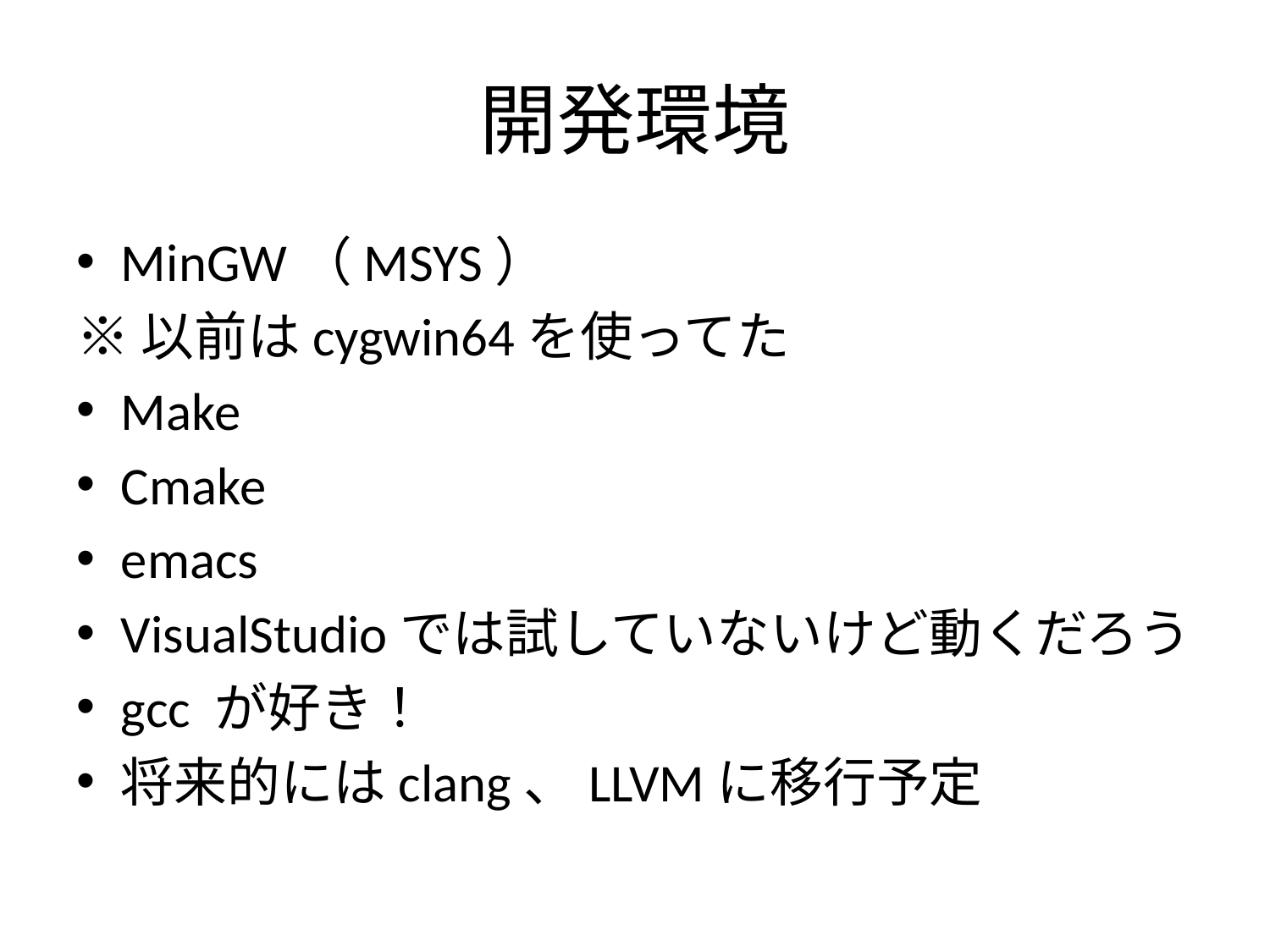

# 開発環境
MinGW（MSYS）
※以前はcygwin64を使ってた
Make
Cmake
emacs
VisualStudioでは試していないけど動くだろう
gcc が好き！
将来的にはclang、LLVMに移行予定